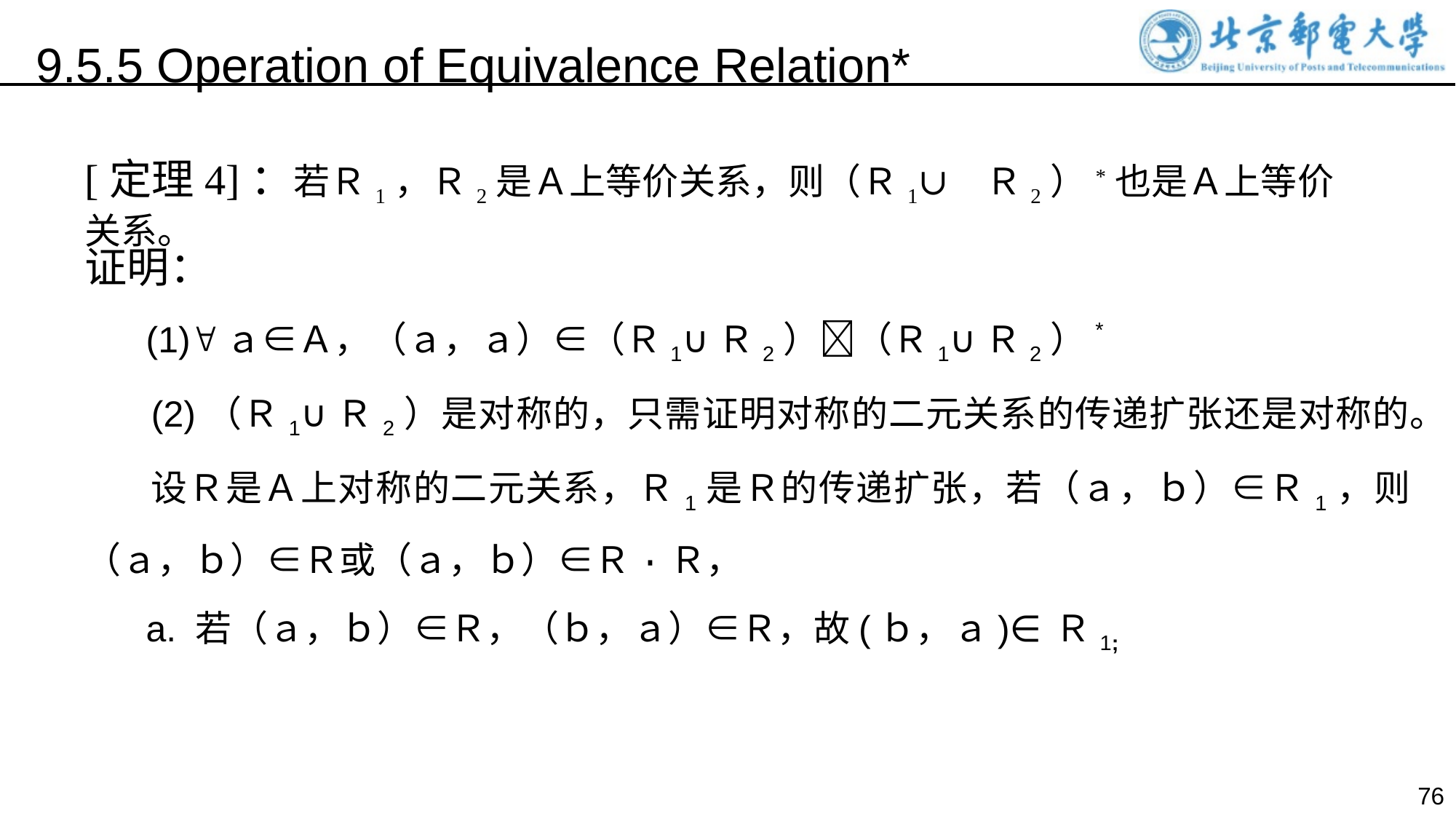

9.5.5 Operation of Equivalence Relation*
[定理4]：若Ｒ1，Ｒ2是Ａ上等价关系，则（Ｒ1∪   Ｒ2）*也是Ａ上等价关系。
证明：
      (1)∀ａ∈Ａ，（ａ，ａ）∈（Ｒ1∪Ｒ2）⊆（Ｒ1∪Ｒ2）*
      (2)（Ｒ1∪Ｒ2）是对称的，只需证明对称的二元关系的传递扩张还是对称的。
      设Ｒ是Ａ上对称的二元关系，Ｒ1是Ｒ的传递扩张，若（ａ，ｂ）∈Ｒ1，则（ａ，ｂ）∈Ｒ或（ａ，ｂ）∈Ｒ·Ｒ，
      a. 若（ａ，ｂ）∈Ｒ，（ｂ，ａ）∈Ｒ，故(ｂ，ａ)∈Ｒ1;